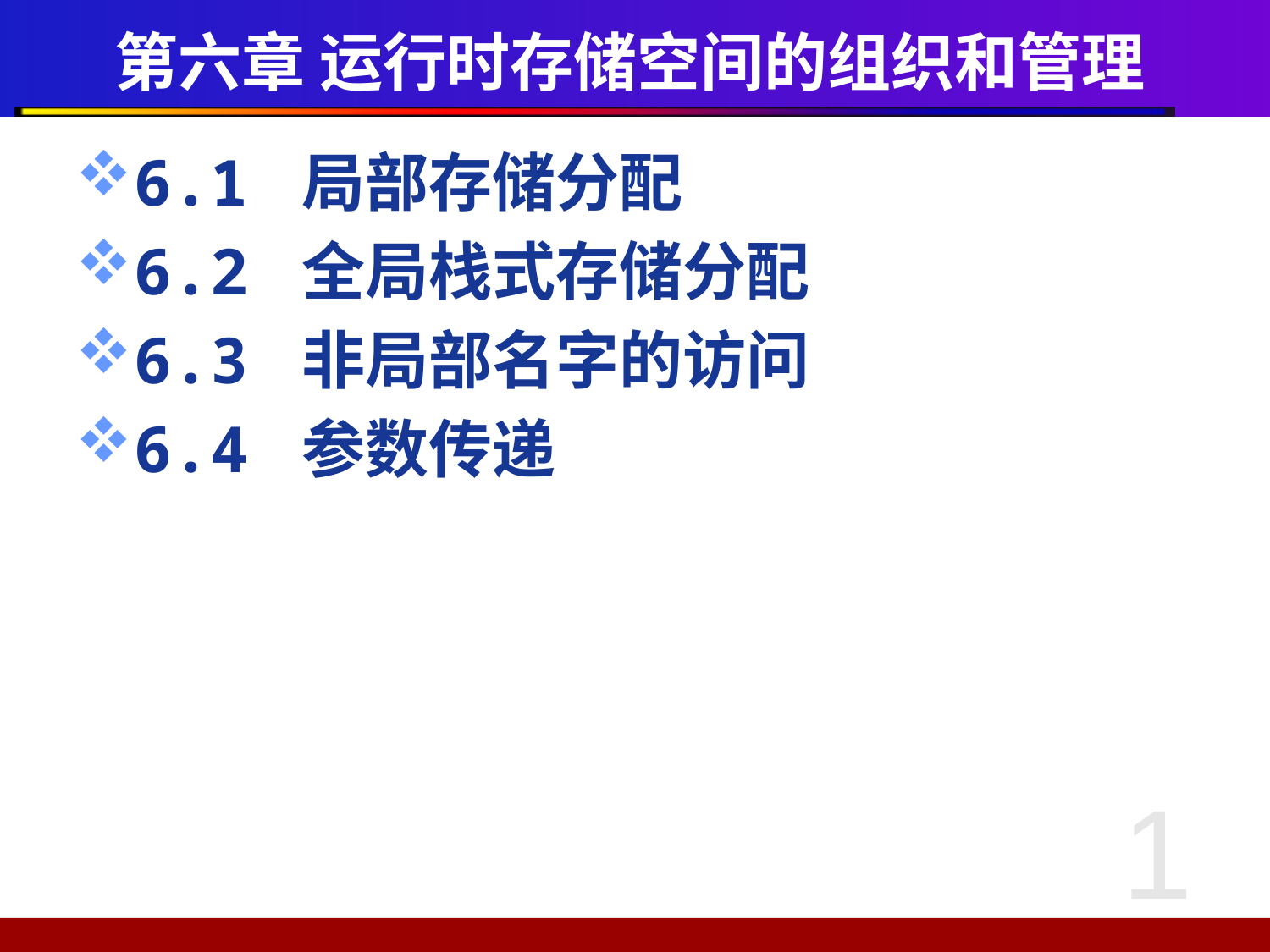

# 第六章 运行时存储空间的组织和管理
6.1 局部存储分配
6.2 全局栈式存储分配
6.3 非局部名字的访问
6.4 参数传递
1